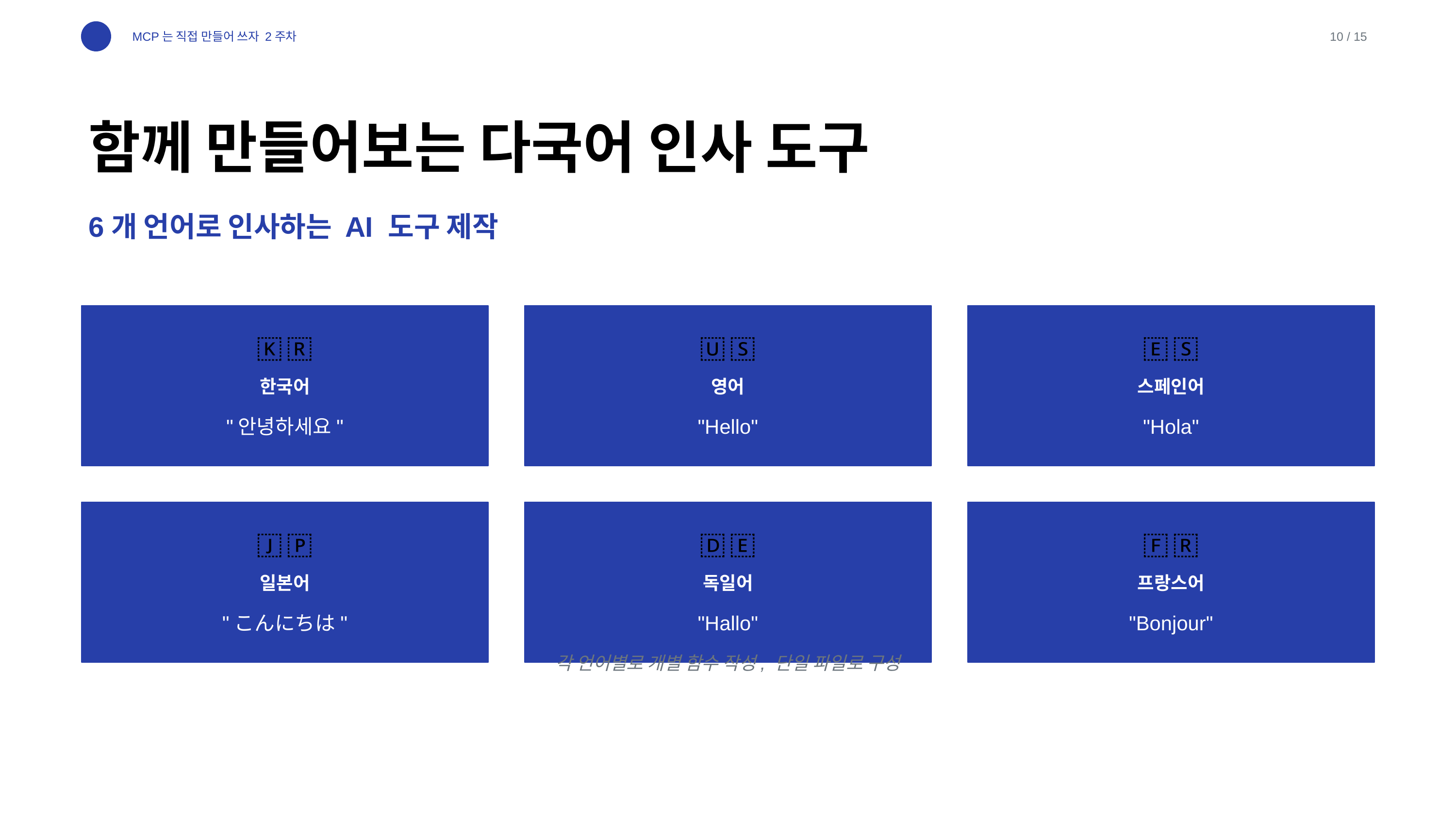

MCP는 직접 만들어 쓰자 2주차
10 / 15
함께 만들어보는 다국어 인사 도구
6개 언어로 인사하는 AI 도구 제작

🇰🇷
🇺🇸
🇪🇸
한국어
영어
스페인어
"안녕하세요"
"Hello"
"Hola"

🇯🇵
🇩🇪
🇫🇷
일본어
독일어
프랑스어
"こんにちは"
"Hallo"
"Bonjour"
각 언어별로 개별 함수 작성, 단일 파일로 구성